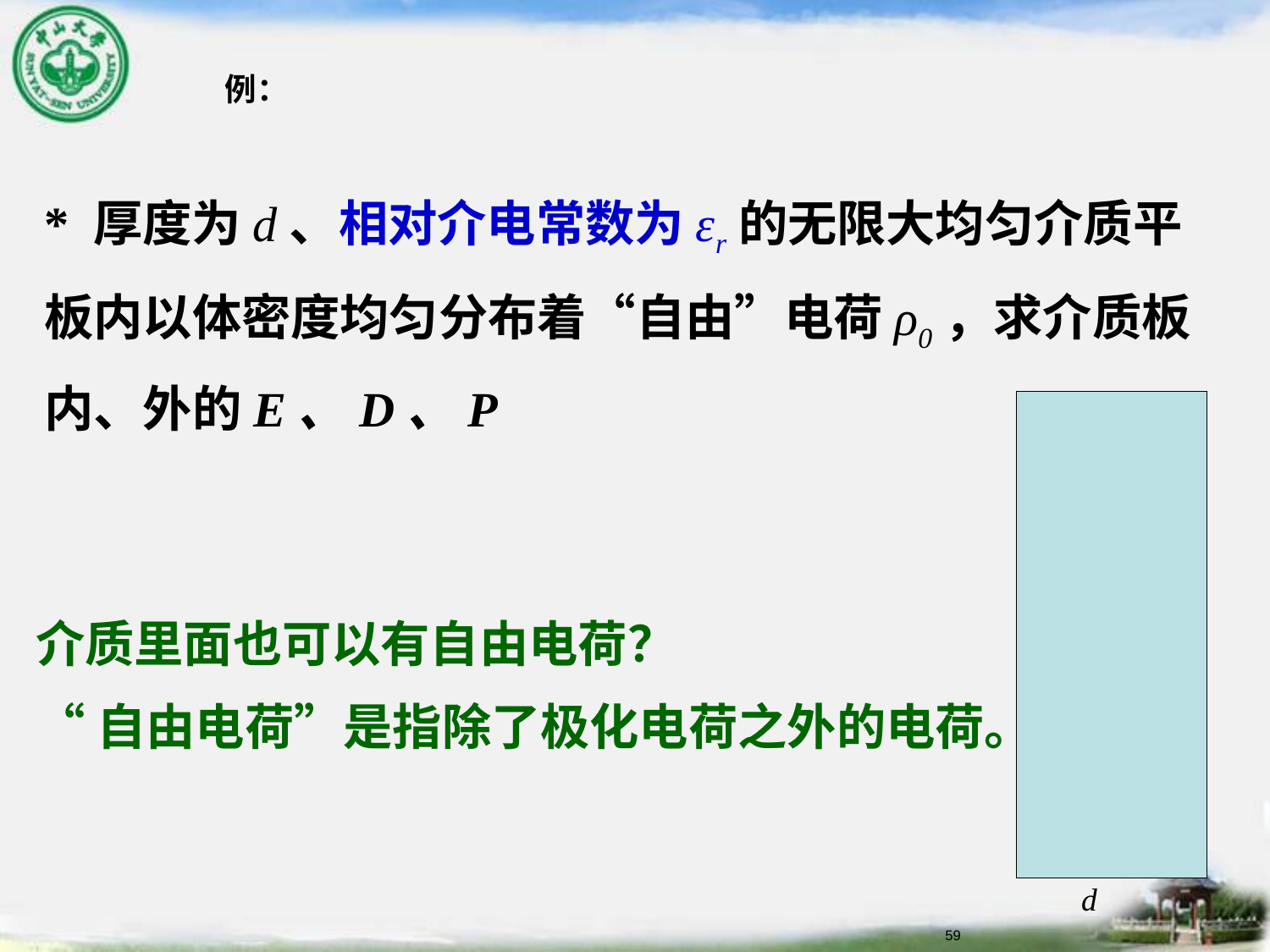

例：
* 厚度为d、相对介电常数为εr的无限大均匀介质平板内以体密度均匀分布着“自由”电荷ρ0，求介质板内、外的E、D、P

介质里面也可以有自由电荷？
“自由电荷”是指除了极化电荷之外的电荷。
d
59